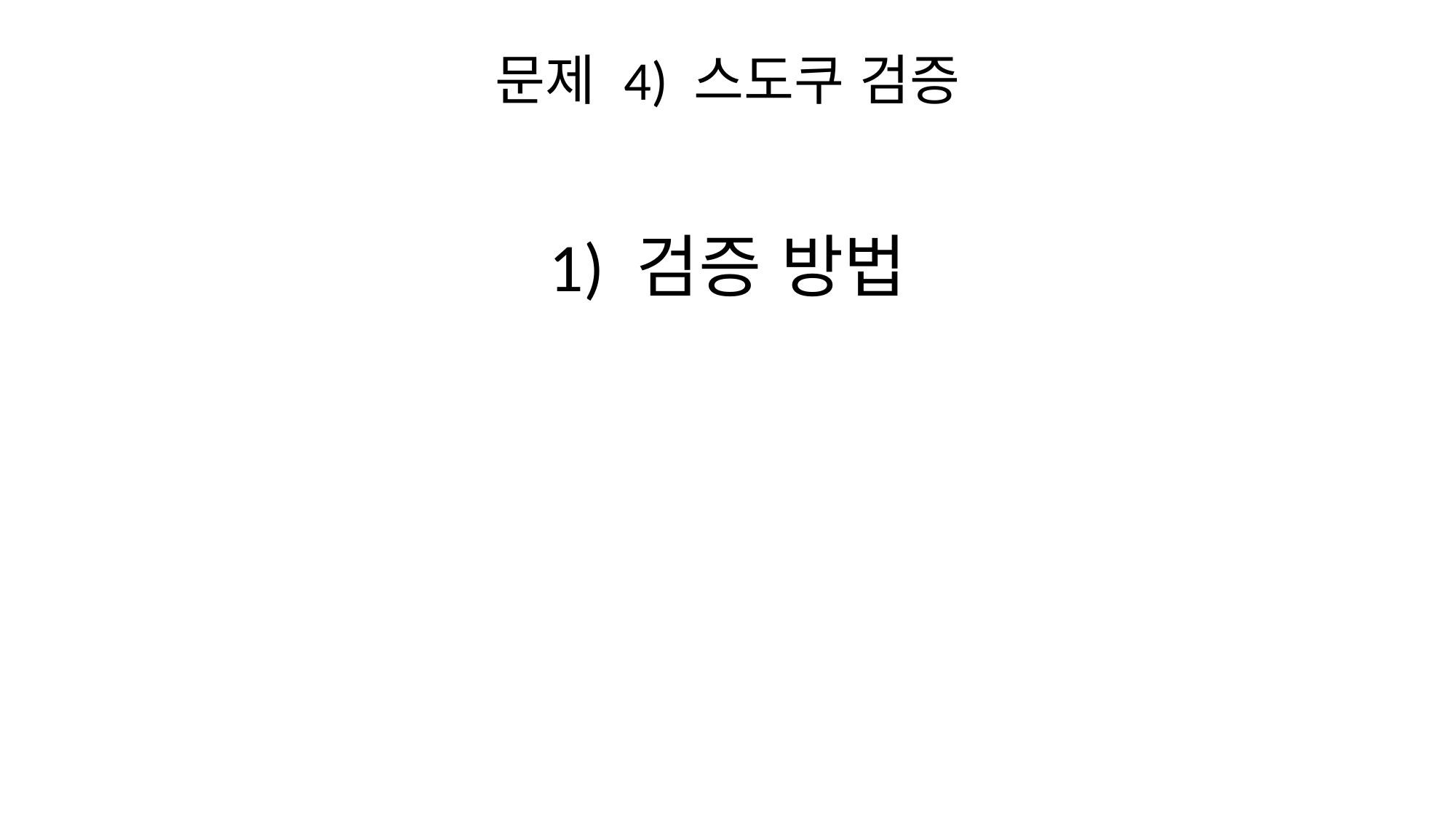

# 문제 4) 스도쿠 검증
1) 검증 방법